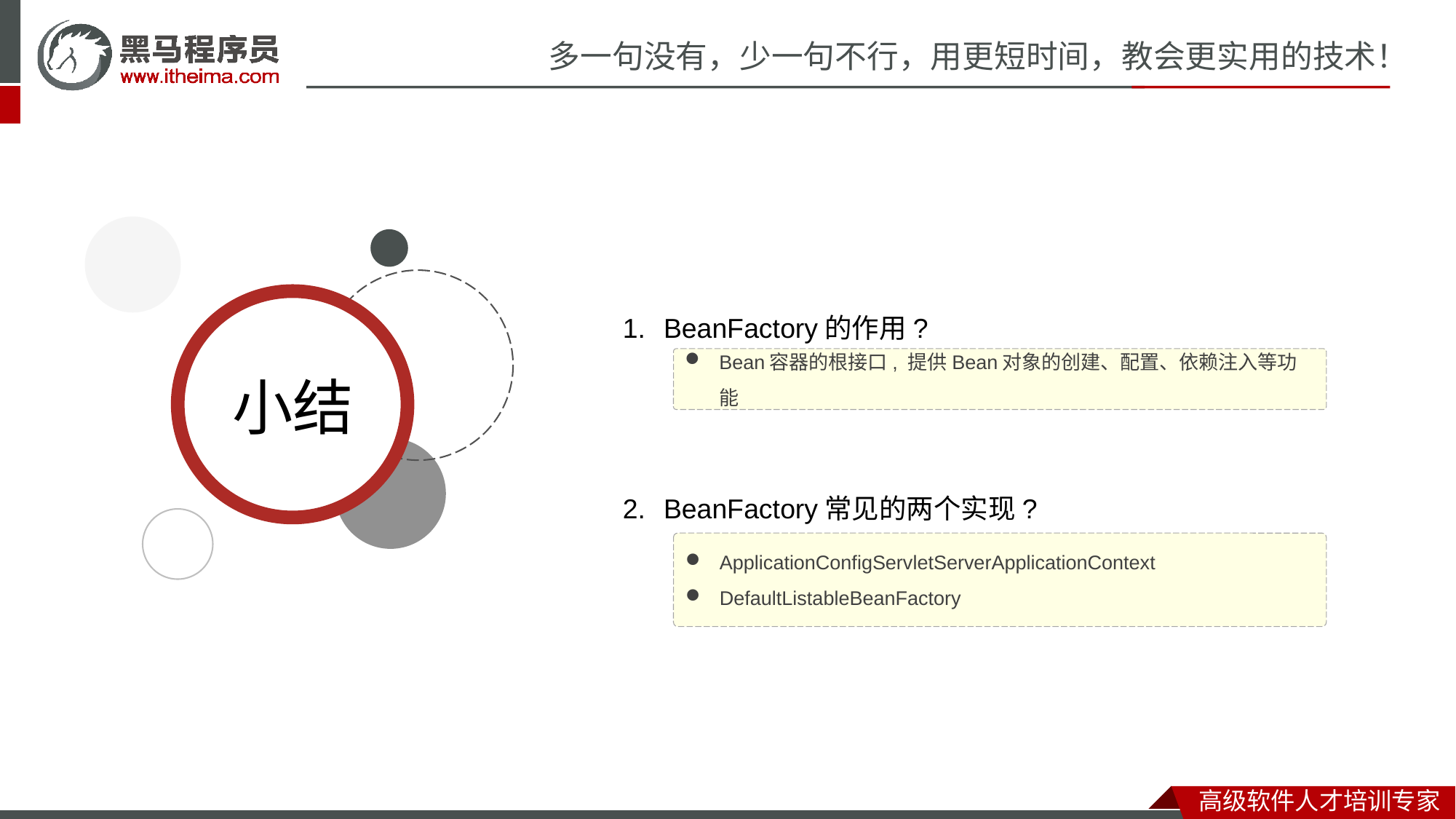

BeanFactory的作用?

BeanFactory常见的两个实现?
Bean容器的根接口, 提供Bean对象的创建、配置、依赖注入等功能
ApplicationConfigServletServerApplicationContext
DefaultListableBeanFactory